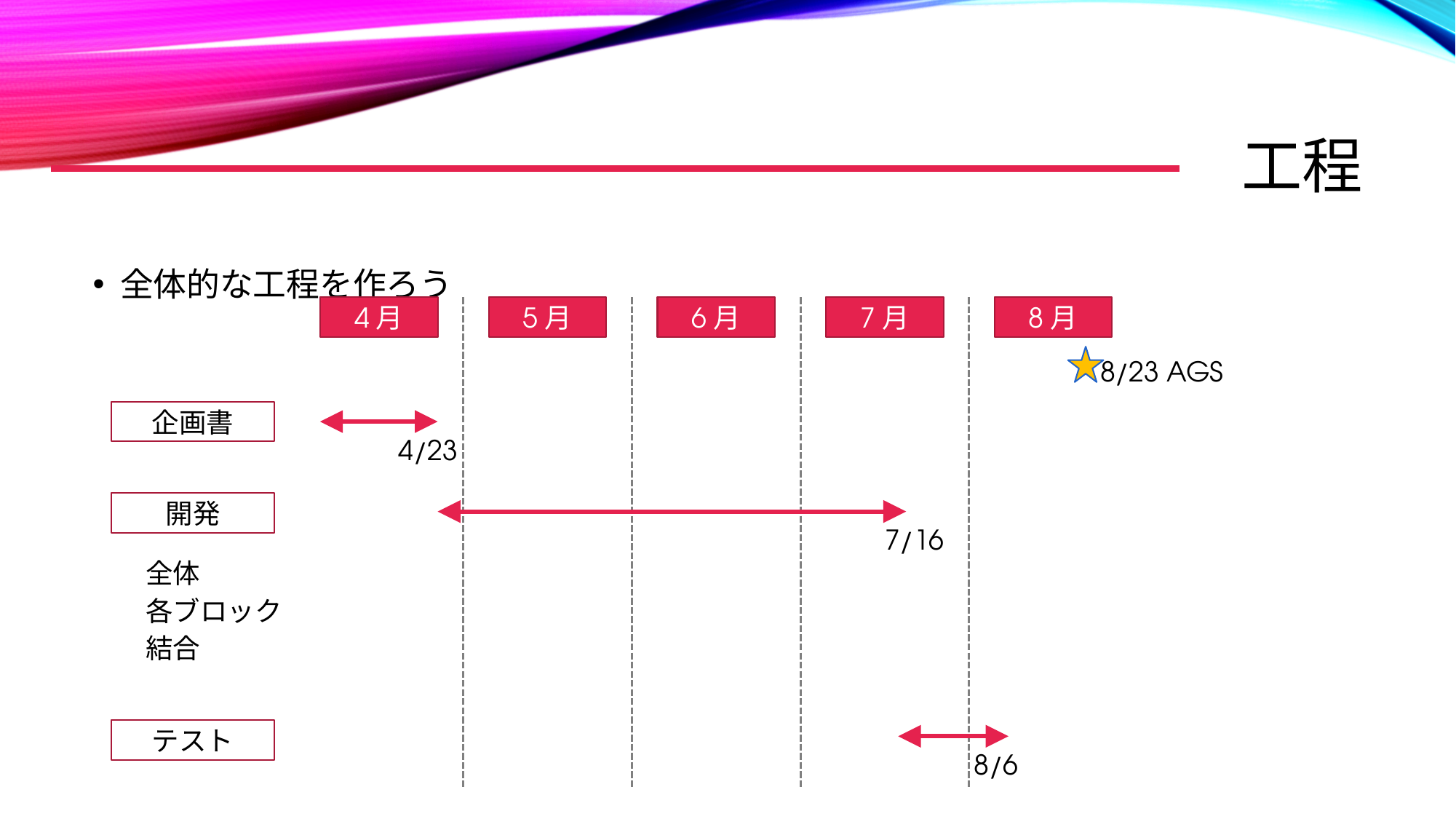

# 工程
全体的な工程を作ろう
4月
5月
6月
7月
8月

8/23 AGS
企画書
4/23
開発
7/16
全体
各ブロック
結合
テスト
8/6